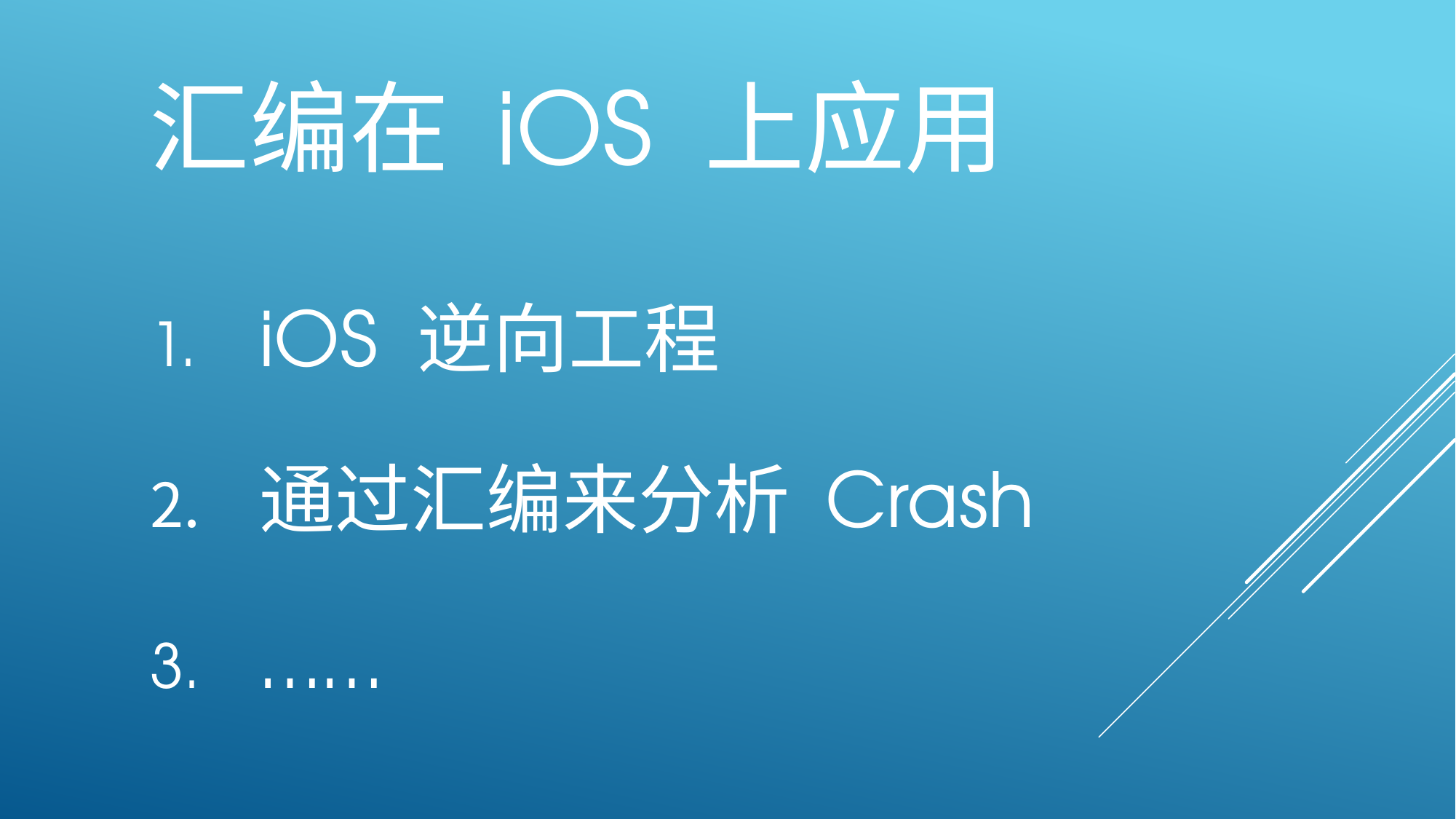

汇编在 iOS 上应用
iOS 逆向工程
通过汇编来分析 Crash
……